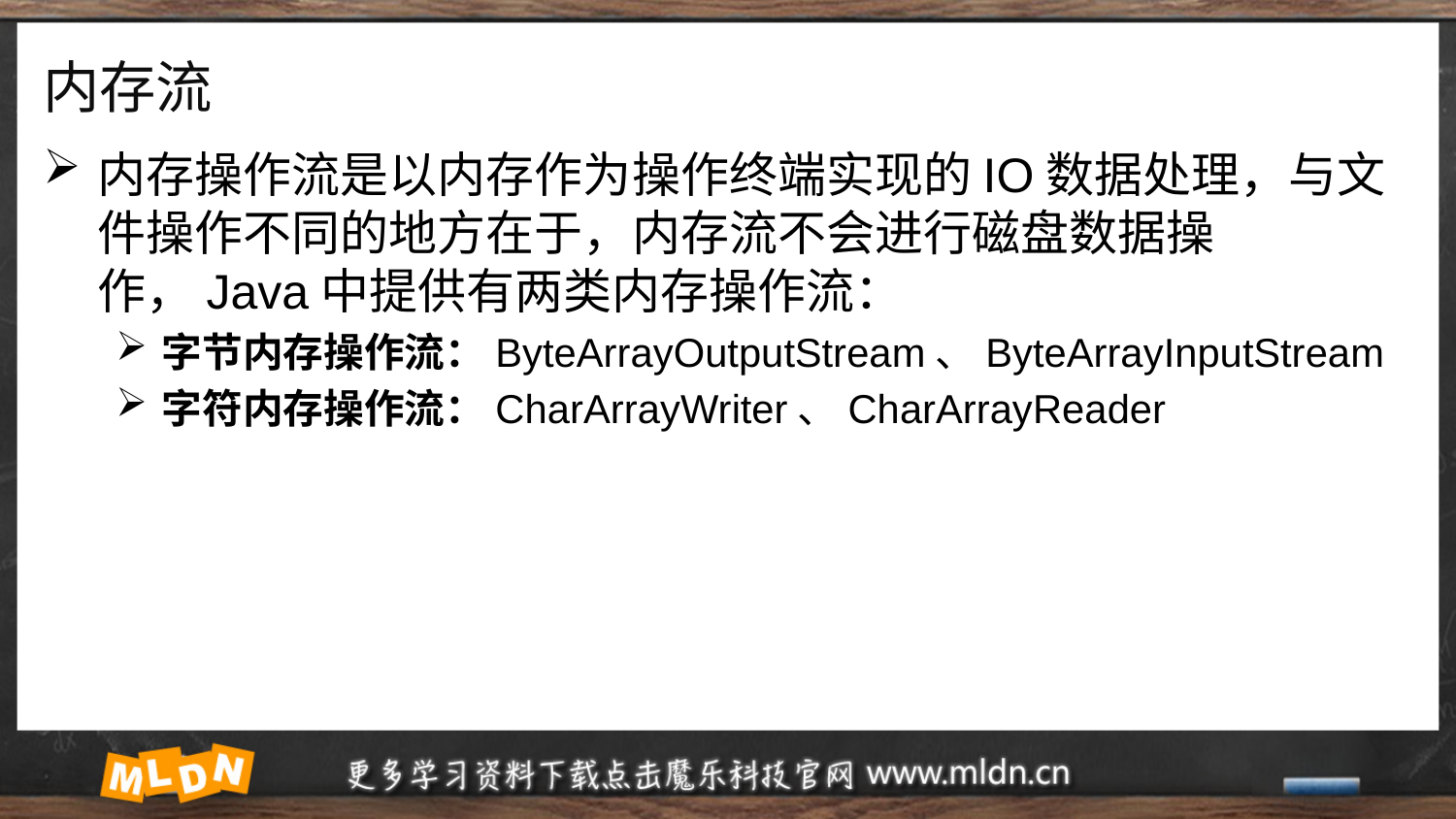

# 内存流
内存操作流是以内存作为操作终端实现的IO数据处理，与文件操作不同的地方在于，内存流不会进行磁盘数据操作，Java中提供有两类内存操作流：
字节内存操作流：ByteArrayOutputStream、ByteArrayInputStream
字符内存操作流：CharArrayWriter、CharArrayReader